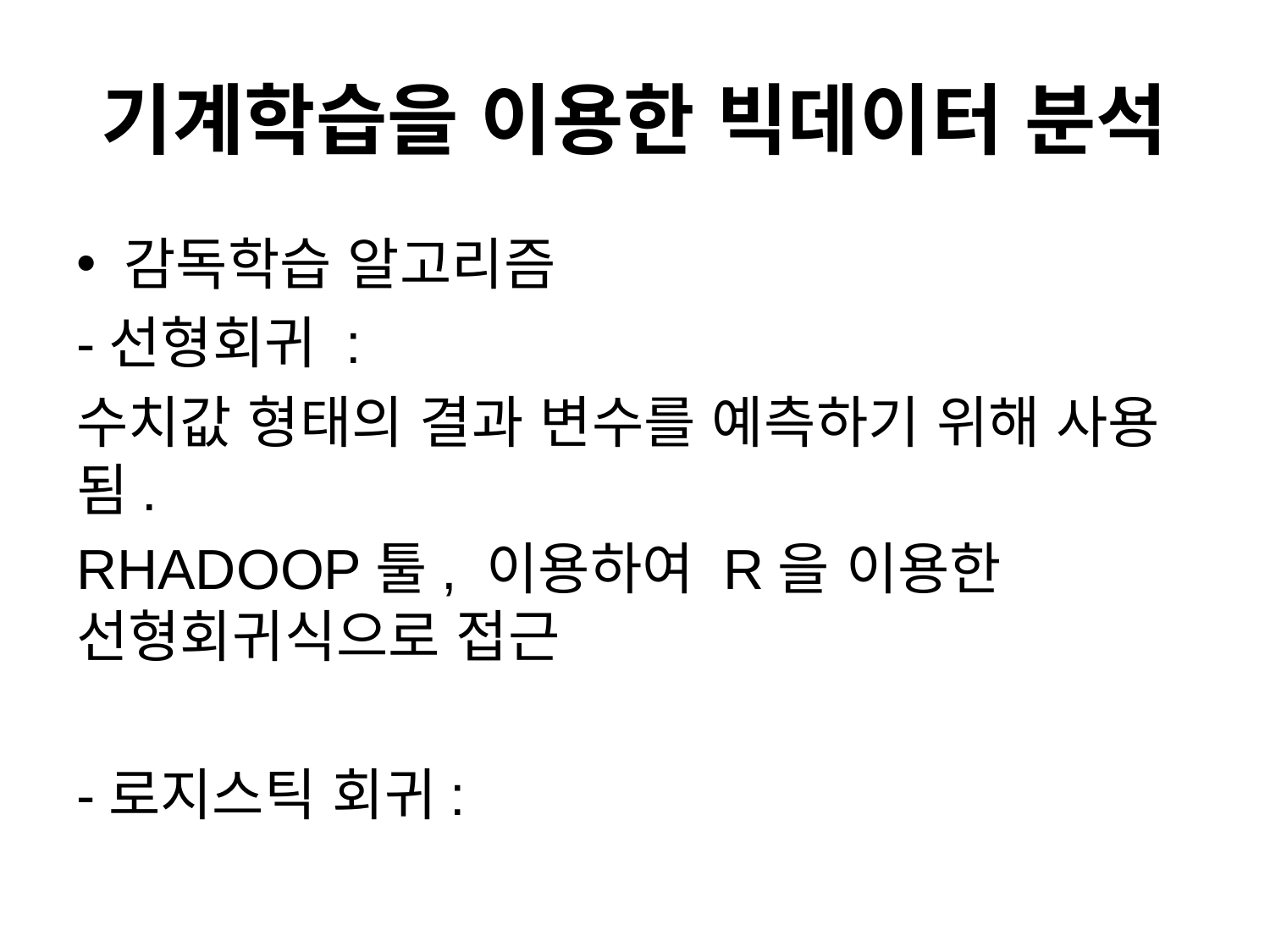

# 기계학습을 이용한 빅데이터 분석
감독학습 알고리즘
-선형회귀 :
수치값 형태의 결과 변수를 예측하기 위해 사용 됨.
RHADOOP툴, 이용하여 R을 이용한 선형회귀식으로 접근

-로지스틱 회귀: